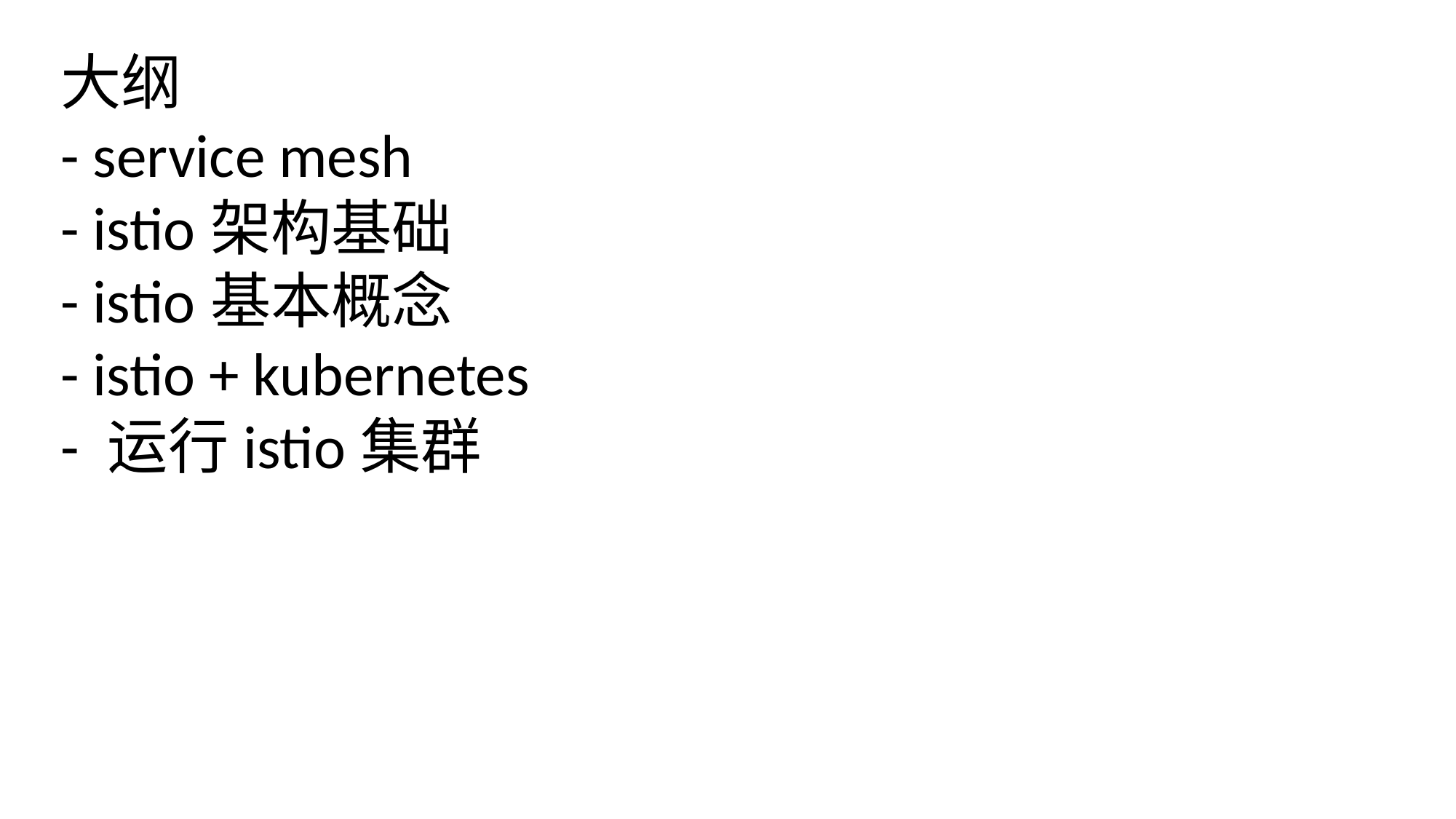

大纲
- service mesh
- istio架构基础
- istio基本概念
- istio + kubernetes
- 运行istio集群